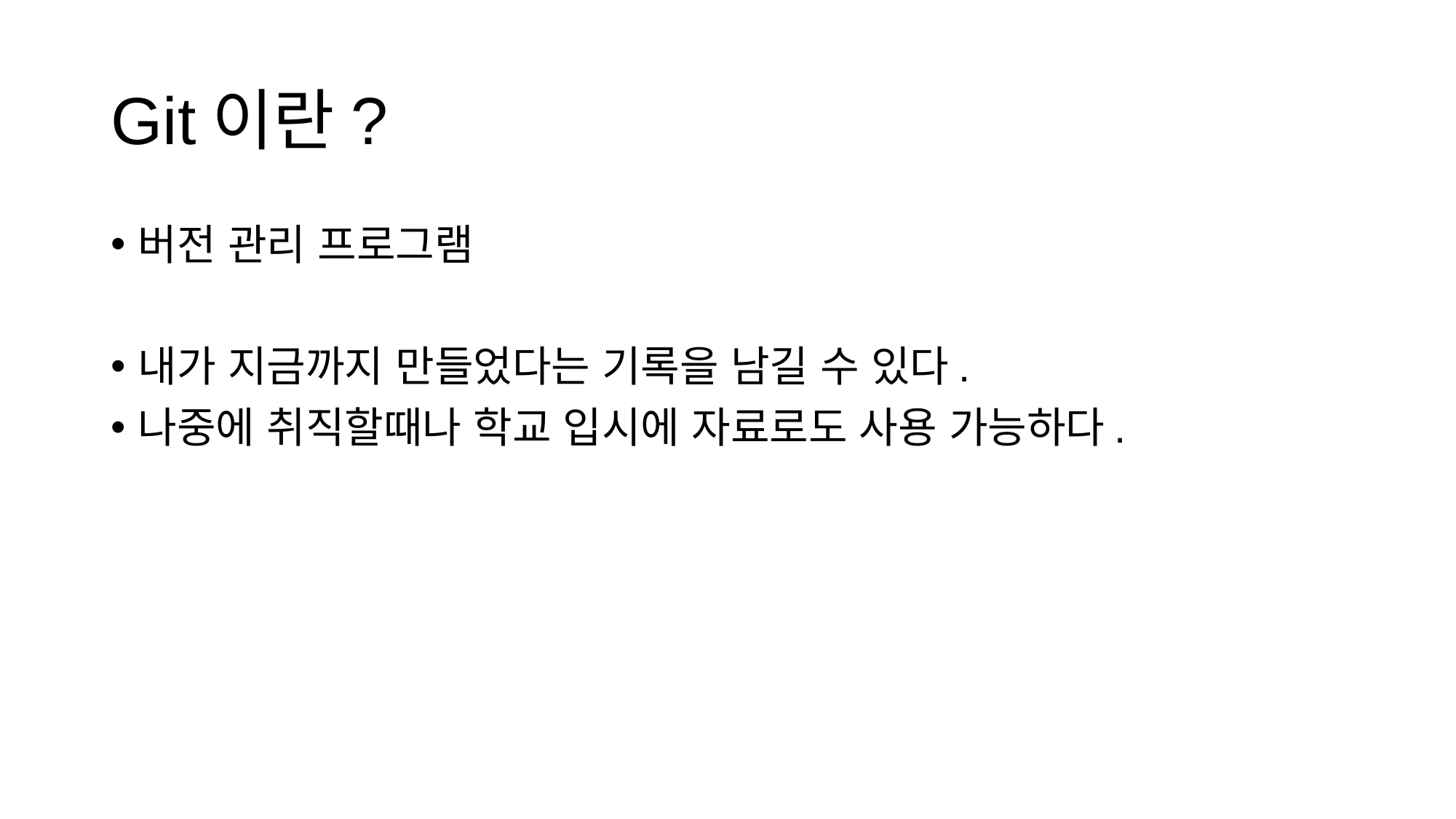

# Git이란?
버전 관리 프로그램

내가 지금까지 만들었다는 기록을 남길 수 있다.
나중에 취직할때나 학교 입시에 자료로도 사용 가능하다.